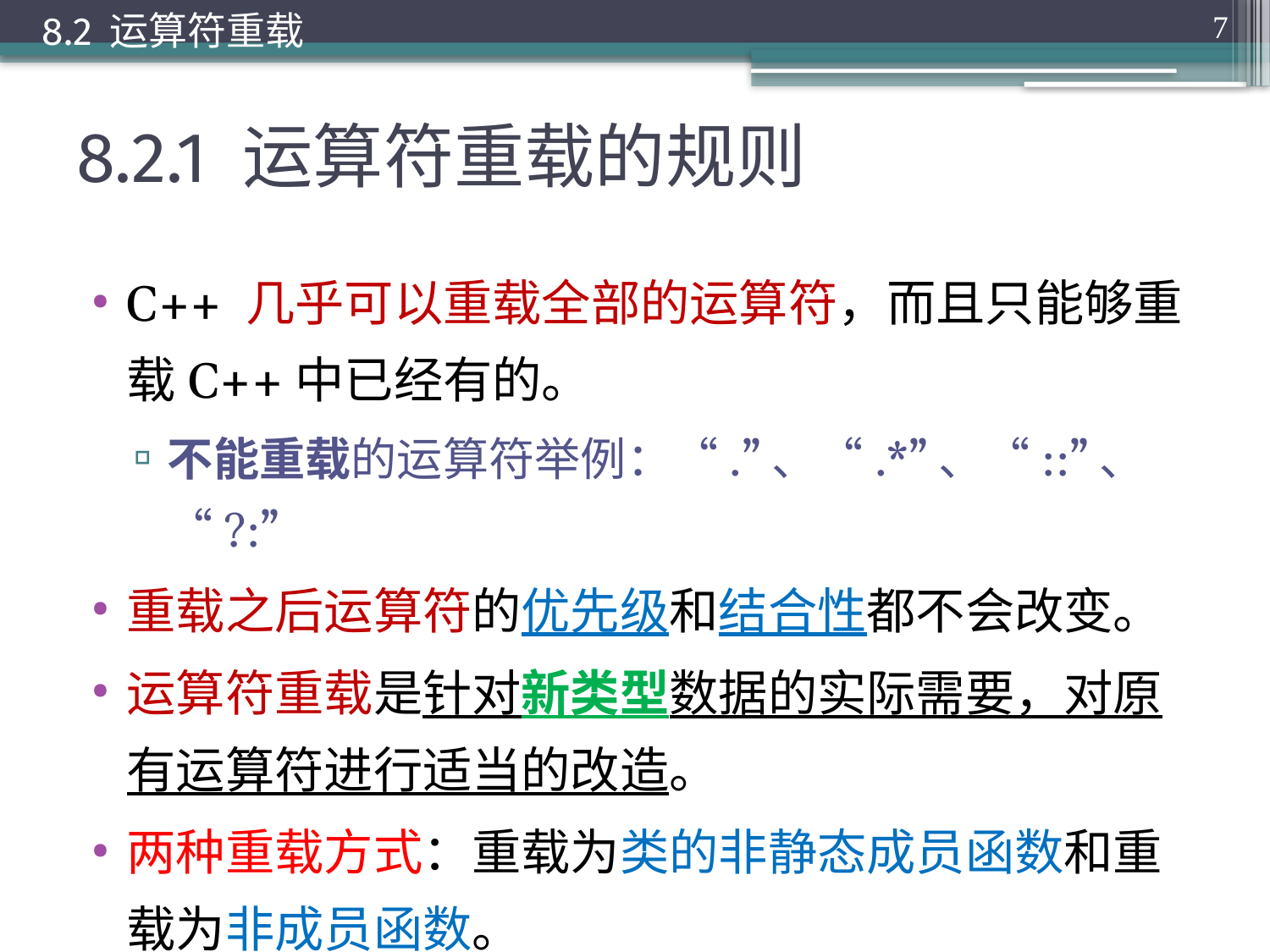

8.2 运算符重载
7
# 8.2.1 运算符重载的规则
C++ 几乎可以重载全部的运算符，而且只能够重载C++中已经有的。
不能重载的运算符举例：“.”、“.*”、“::”、“?:”
重载之后运算符的优先级和结合性都不会改变。
运算符重载是针对新类型数据的实际需要，对原有运算符进行适当的改造。
两种重载方式：重载为类的非静态成员函数和重载为非成员函数。